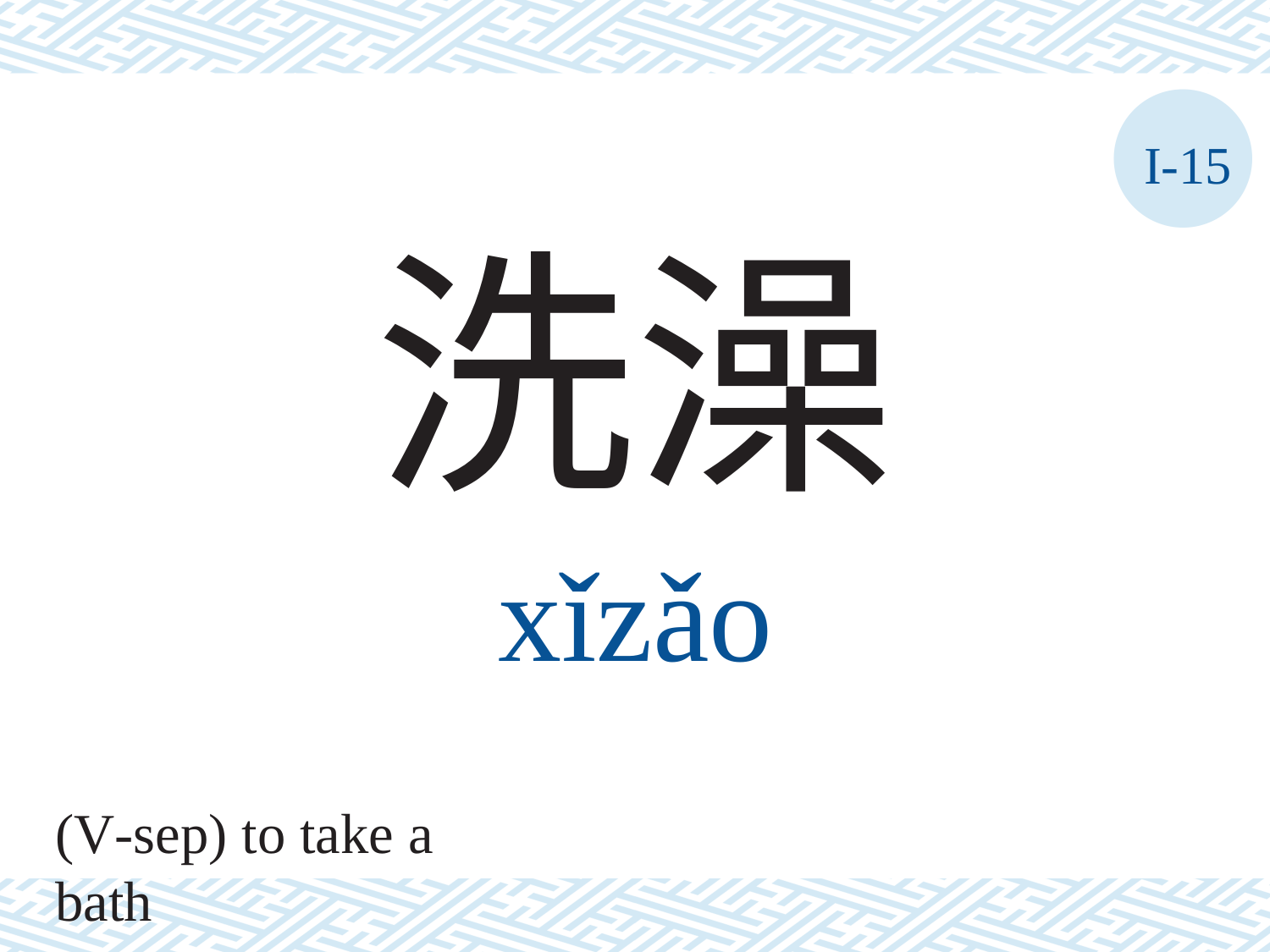

I-15
洗澡
xǐzǎo
(V-sep) to take a bath